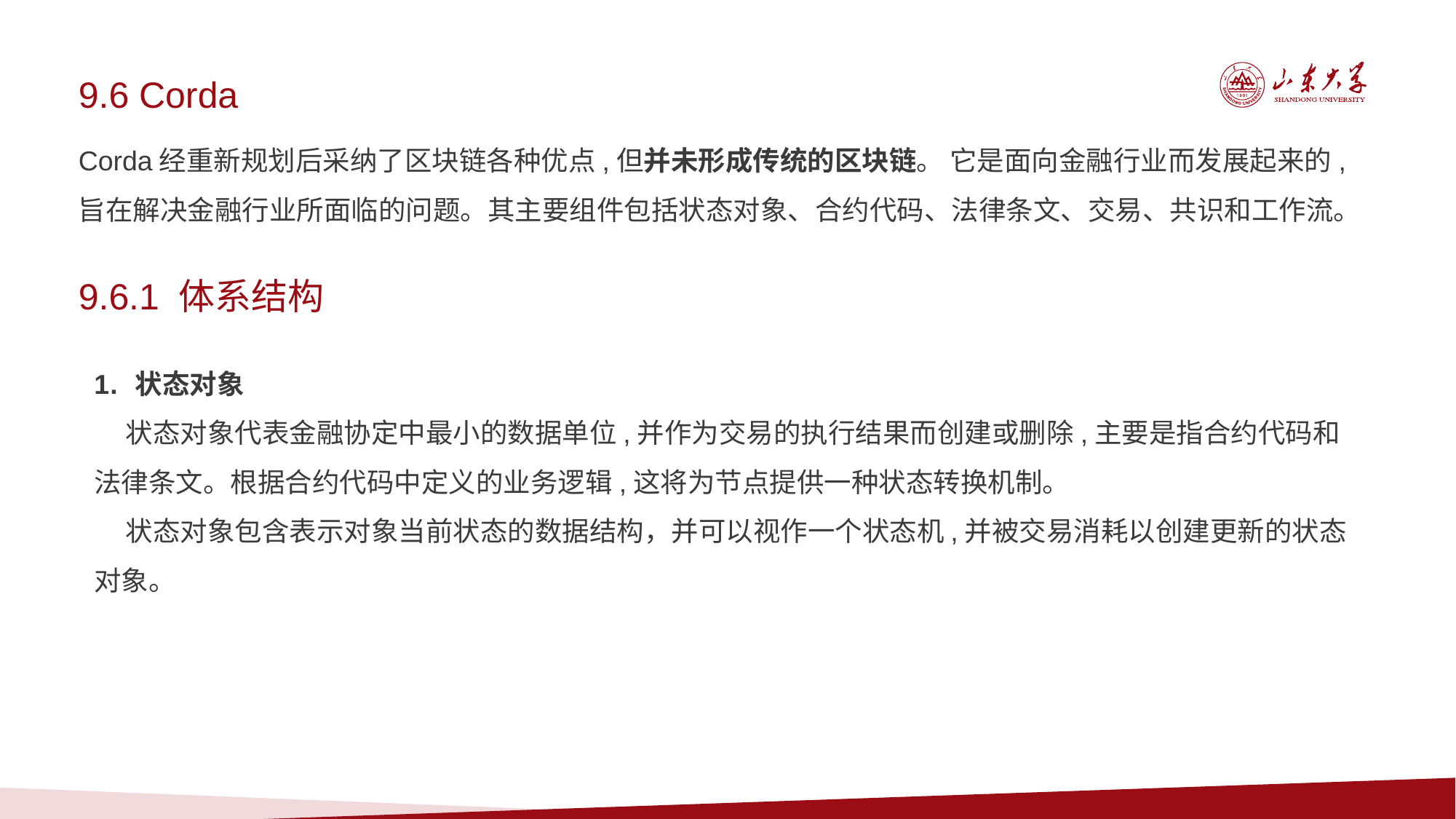

9.6 Corda
Corda经重新规划后采纳了区块链各种优点,但并未形成传统的区块链。 它是面向金融行业而发展起来的,旨在解决金融行业所面临的问题。其主要组件包括状态对象、合约代码、法律条文、交易、共识和工作流。
9.6.1 体系结构
状态对象
    状态对象代表金融协定中最小的数据单位,并作为交易的执行结果而创建或删除,主要是指合约代码和法律条文。根据合约代码中定义的业务逻辑,这将为节点提供一种状态转换机制。
    状态对象包含表示对象当前状态的数据结构，并可以视作一个状态机,并被交易消耗以创建更新的状态对象。